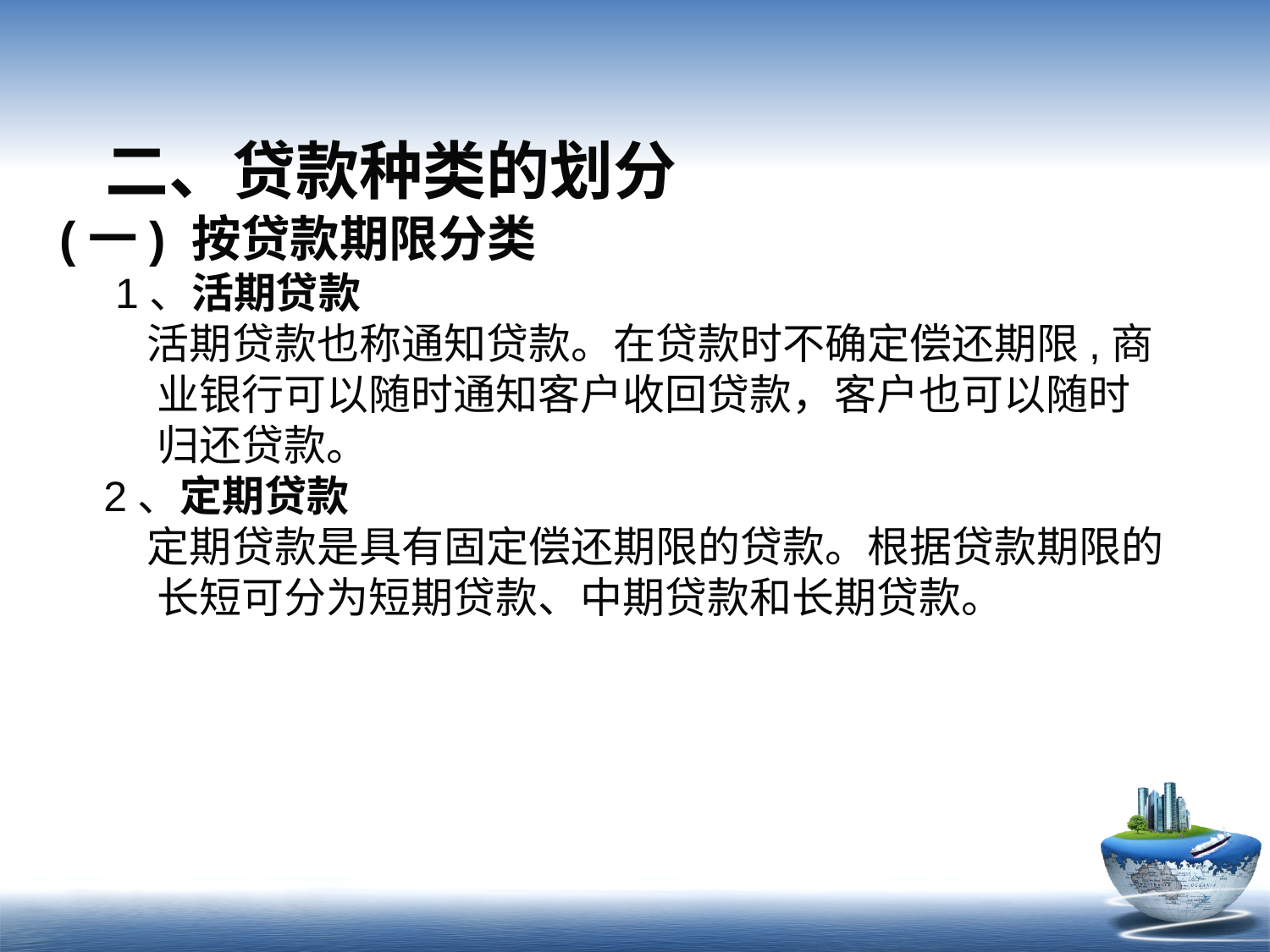

二、贷款种类的划分
  (一) 按贷款期限分类
       1、活期贷款
           活期贷款也称通知贷款。在贷款时不确定偿还期限,商
            业银行可以随时通知客户收回贷款，客户也可以随时
            归还贷款。
      2、定期贷款
           定期贷款是具有固定偿还期限的贷款。根据贷款期限的
            长短可分为短期贷款、中期贷款和长期贷款。